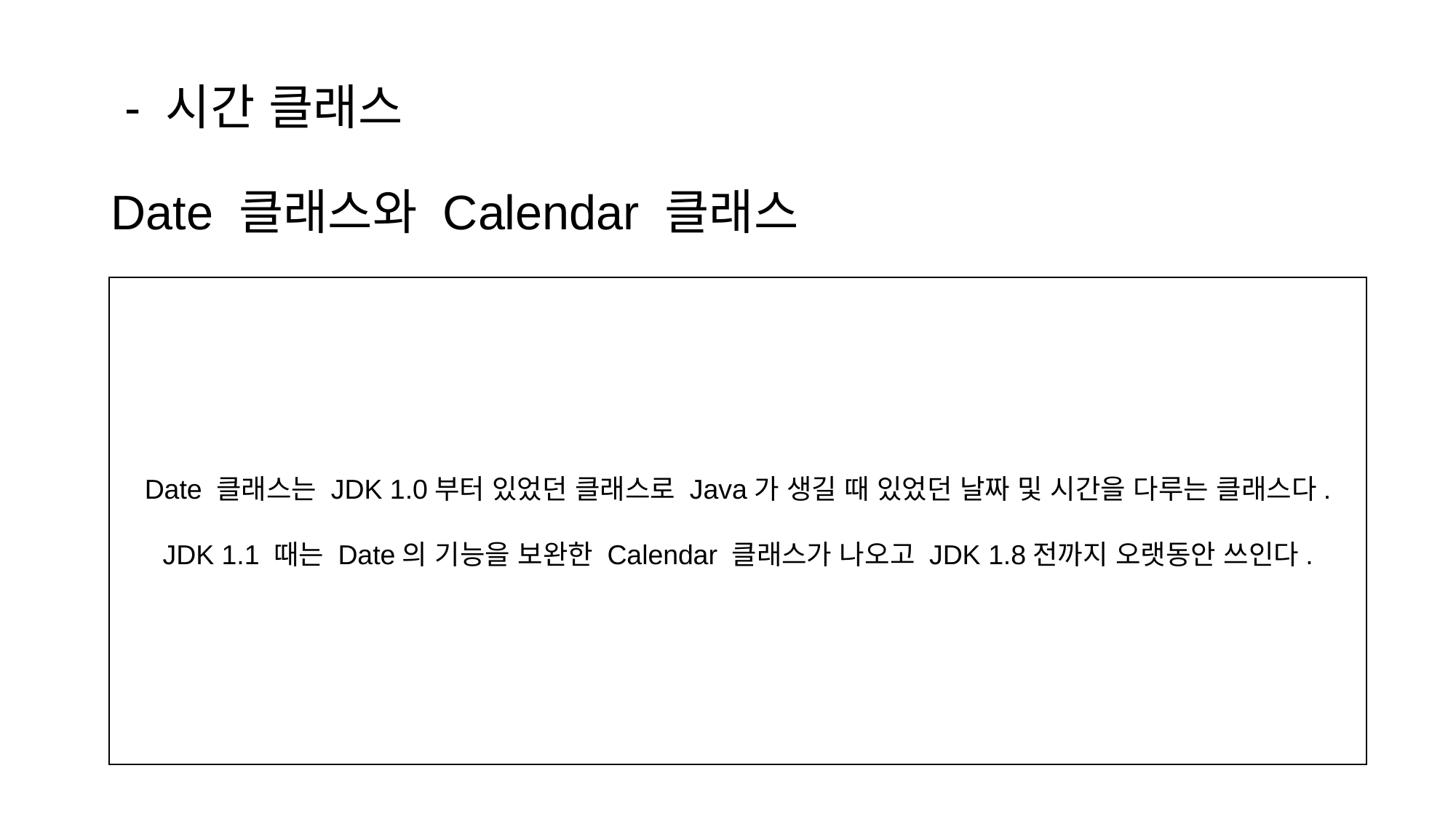

# - 시간 클래스 Date 클래스와 Calendar 클래스
Date 클래스는 JDK 1.0부터 있었던 클래스로 Java가 생길 때 있었던 날짜 및 시간을 다루는 클래스다.

JDK 1.1 때는 Date의 기능을 보완한 Calendar 클래스가 나오고 JDK 1.8전까지 오랫동안 쓰인다.